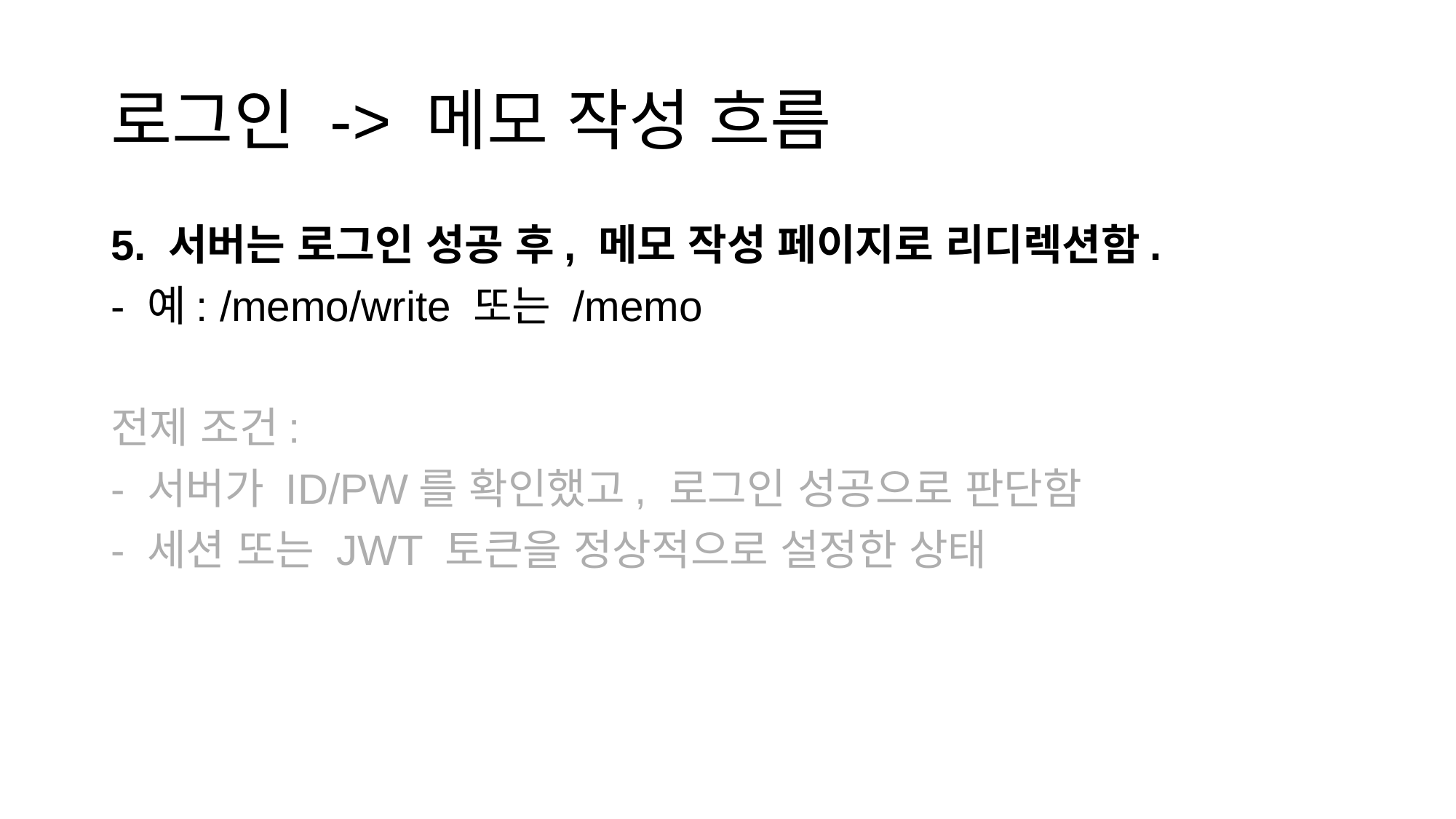

# 로그인 -> 메모 작성 흐름
5. 서버는 로그인 성공 후, 메모 작성 페이지로 리디렉션함.
- 예: /memo/write 또는 /memo

전제 조건:
- 서버가 ID/PW를 확인했고, 로그인 성공으로 판단함
- 세션 또는 JWT 토큰을 정상적으로 설정한 상태